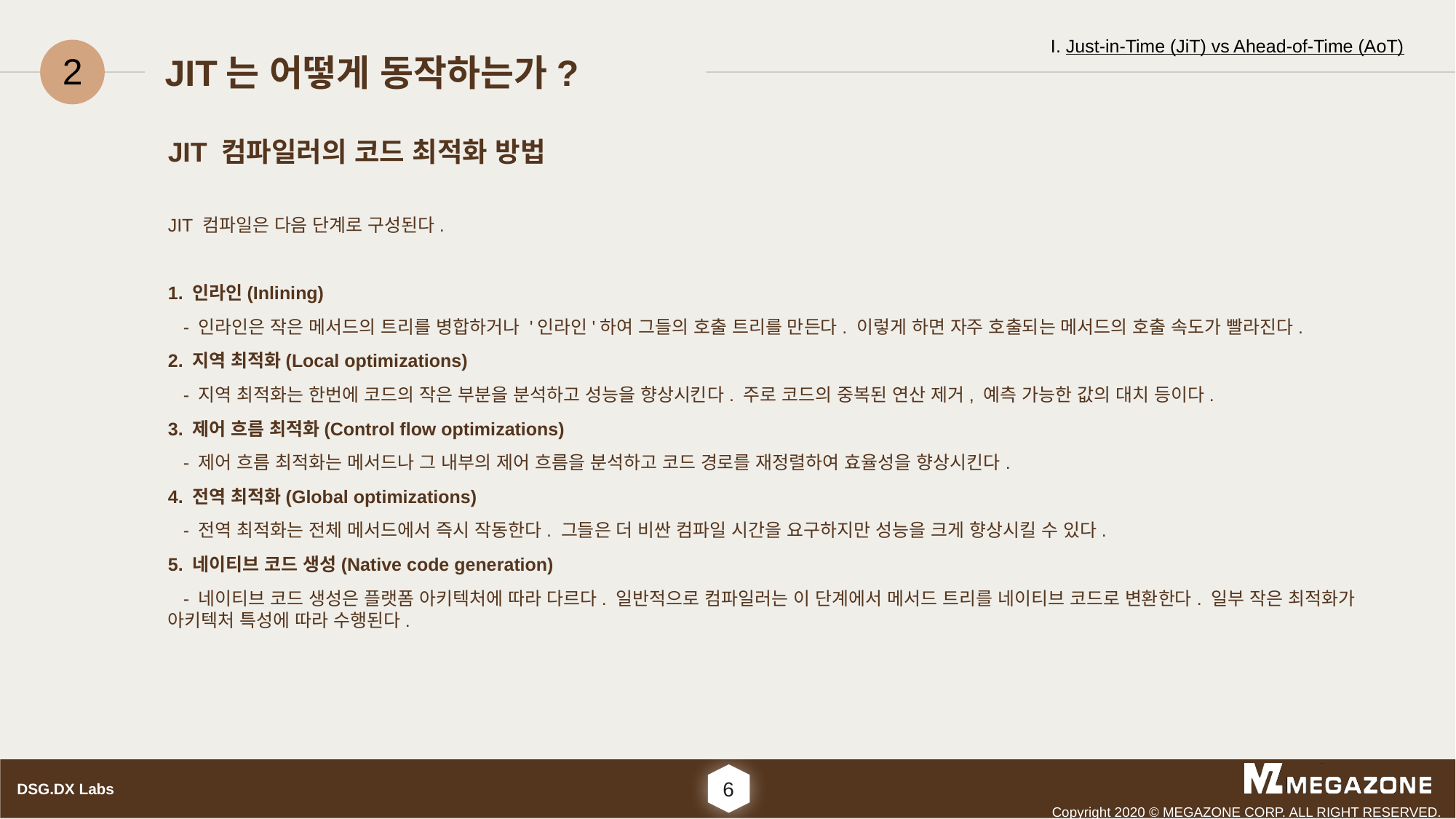

# I. Just-in-Time (JiT) vs Ahead-of-Time (AoT)
2
JIT는 어떻게 동작하는가?
JIT 컴파일러의 코드 최적화 방법

JIT 컴파일은 다음 단계로 구성된다.

1. 인라인(Inlining)
   - 인라인은 작은 메서드의 트리를 병합하거나 '인라인'하여 그들의 호출 트리를 만든다. 이렇게 하면 자주 호출되는 메서드의 호출 속도가 빨라진다.
2. 지역 최적화(Local optimizations)
   - 지역 최적화는 한번에 코드의 작은 부분을 분석하고 성능을 향상시킨다. 주로 코드의 중복된 연산 제거, 예측 가능한 값의 대치 등이다.
3. 제어 흐름 최적화(Control flow optimizations)
   - 제어 흐름 최적화는 메서드나 그 내부의 제어 흐름을 분석하고 코드 경로를 재정렬하여 효율성을 향상시킨다.
4. 전역 최적화(Global optimizations)
   - 전역 최적화는 전체 메서드에서 즉시 작동한다. 그들은 더 비싼 컴파일 시간을 요구하지만 성능을 크게 향상시킬 수 있다.
5. 네이티브 코드 생성(Native code generation)
   - 네이티브 코드 생성은 플랫폼 아키텍처에 따라 다르다. 일반적으로 컴파일러는 이 단계에서 메서드 트리를 네이티브 코드로 변환한다. 일부 작은 최적화가 아키텍처 특성에 따라 수행된다.